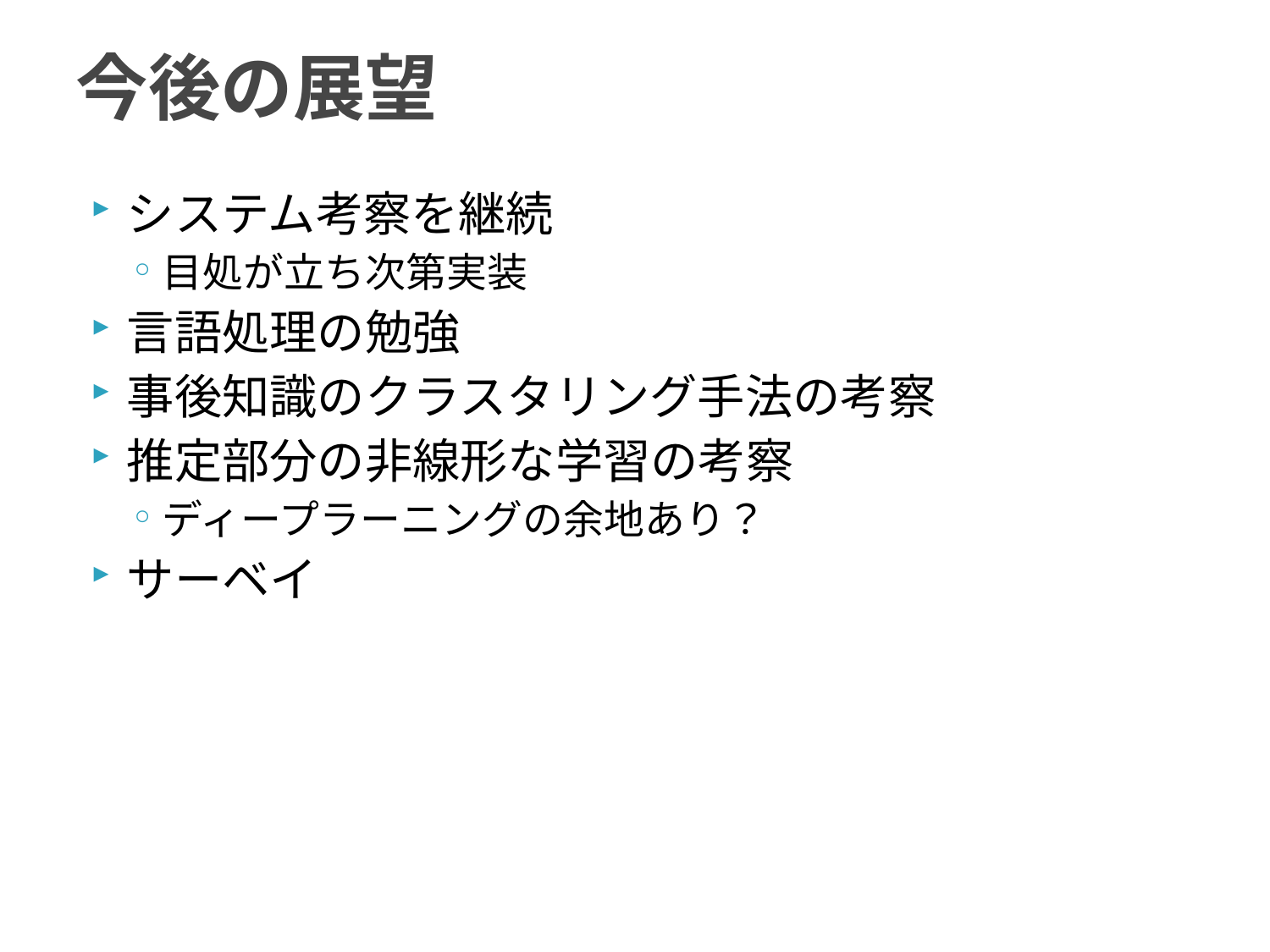

# 今後の展望
システム考察を継続
目処が立ち次第実装
言語処理の勉強
事後知識のクラスタリング手法の考察
推定部分の非線形な学習の考察
ディープラーニングの余地あり？
サーベイ